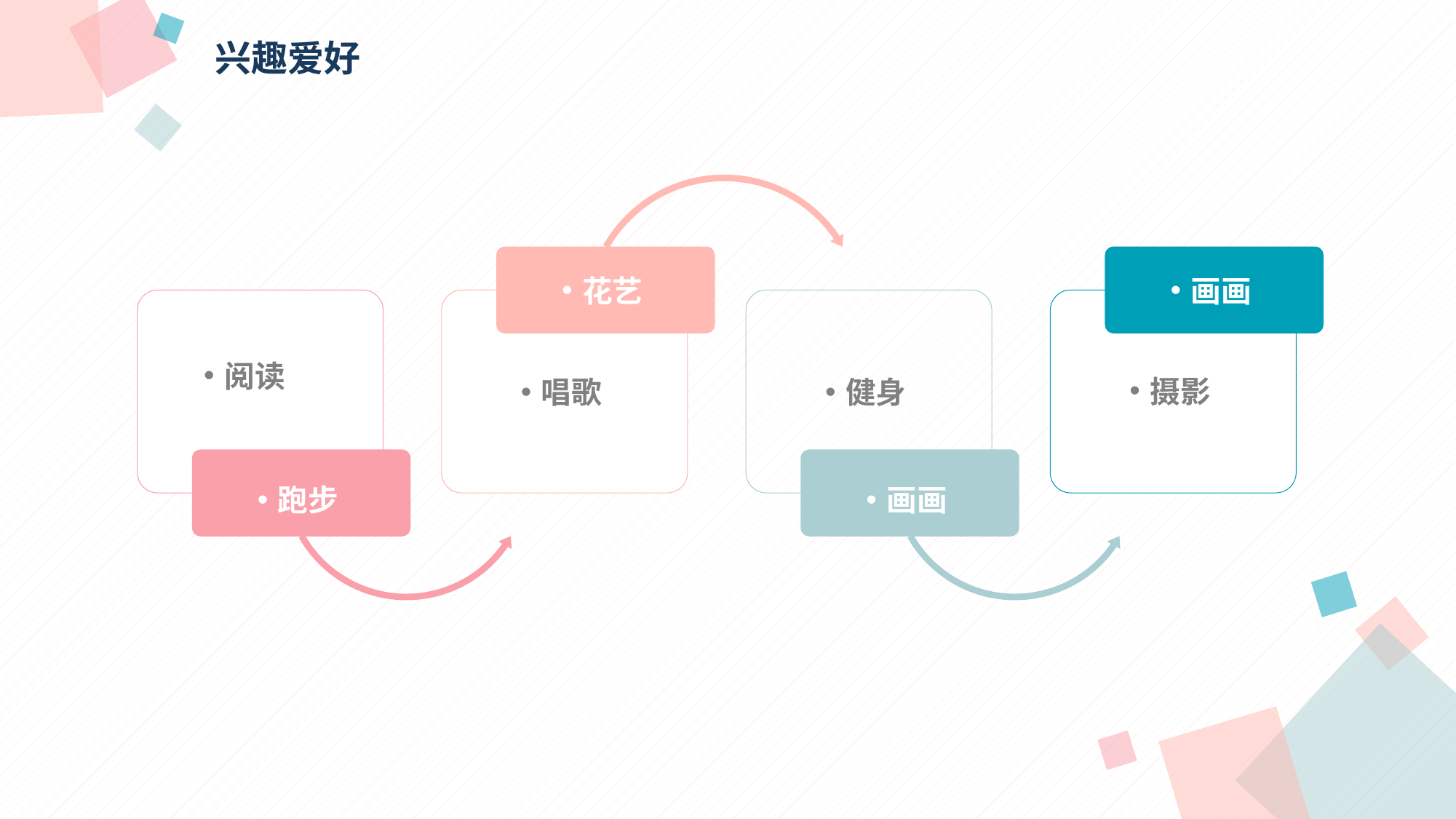

兴趣爱好

花艺
画画

阅读
摄影

唱歌
健身

跑步
画画